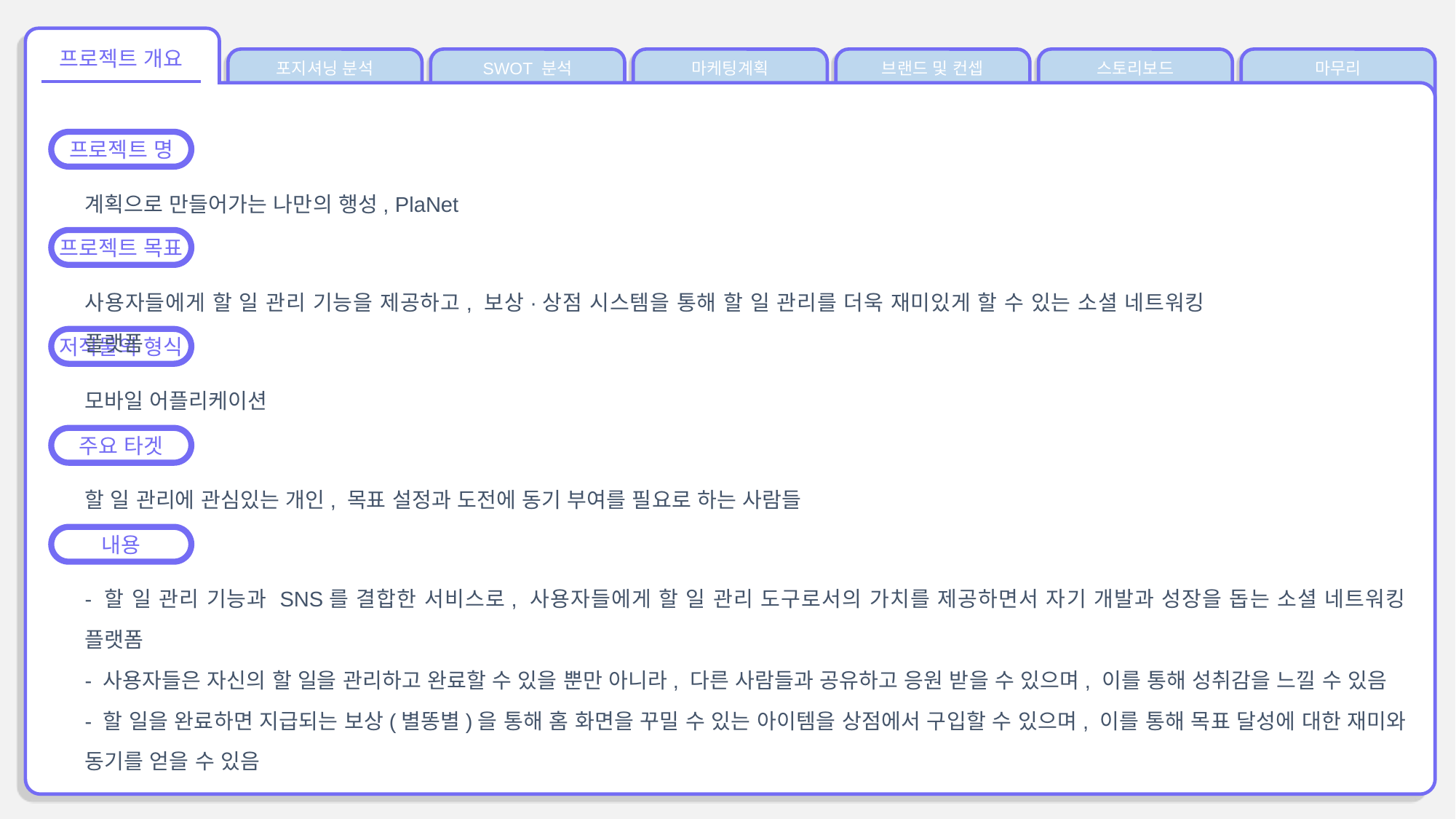

프로젝트 개요
포지셔닝 분석
SWOT 분석
마케팅계획
브랜드 및 컨셉
스토리보드
마무리
프로젝트 명
계획으로 만들어가는 나만의 행성, PlaNet
프로젝트 목표
사용자들에게 할 일 관리 기능을 제공하고, 보상·상점 시스템을 통해 할 일 관리를 더욱 재미있게 할 수 있는 소셜 네트워킹 플랫폼
저작물의 형식
모바일 어플리케이션
주요 타겟
할 일 관리에 관심있는 개인, 목표 설정과 도전에 동기 부여를 필요로 하는 사람들
내용
- 할 일 관리 기능과 SNS를 결합한 서비스로, 사용자들에게 할 일 관리 도구로서의 가치를 제공하면서 자기 개발과 성장을 돕는 소셜 네트워킹 플랫폼
- 사용자들은 자신의 할 일을 관리하고 완료할 수 있을 뿐만 아니라, 다른 사람들과 공유하고 응원 받을 수 있으며, 이를 통해 성취감을 느낄 수 있음
- 할 일을 완료하면 지급되는 보상(별똥별)을 통해 홈 화면을 꾸밀 수 있는 아이템을 상점에서 구입할 수 있으며, 이를 통해 목표 달성에 대한 재미와 동기를 얻을 수 있음